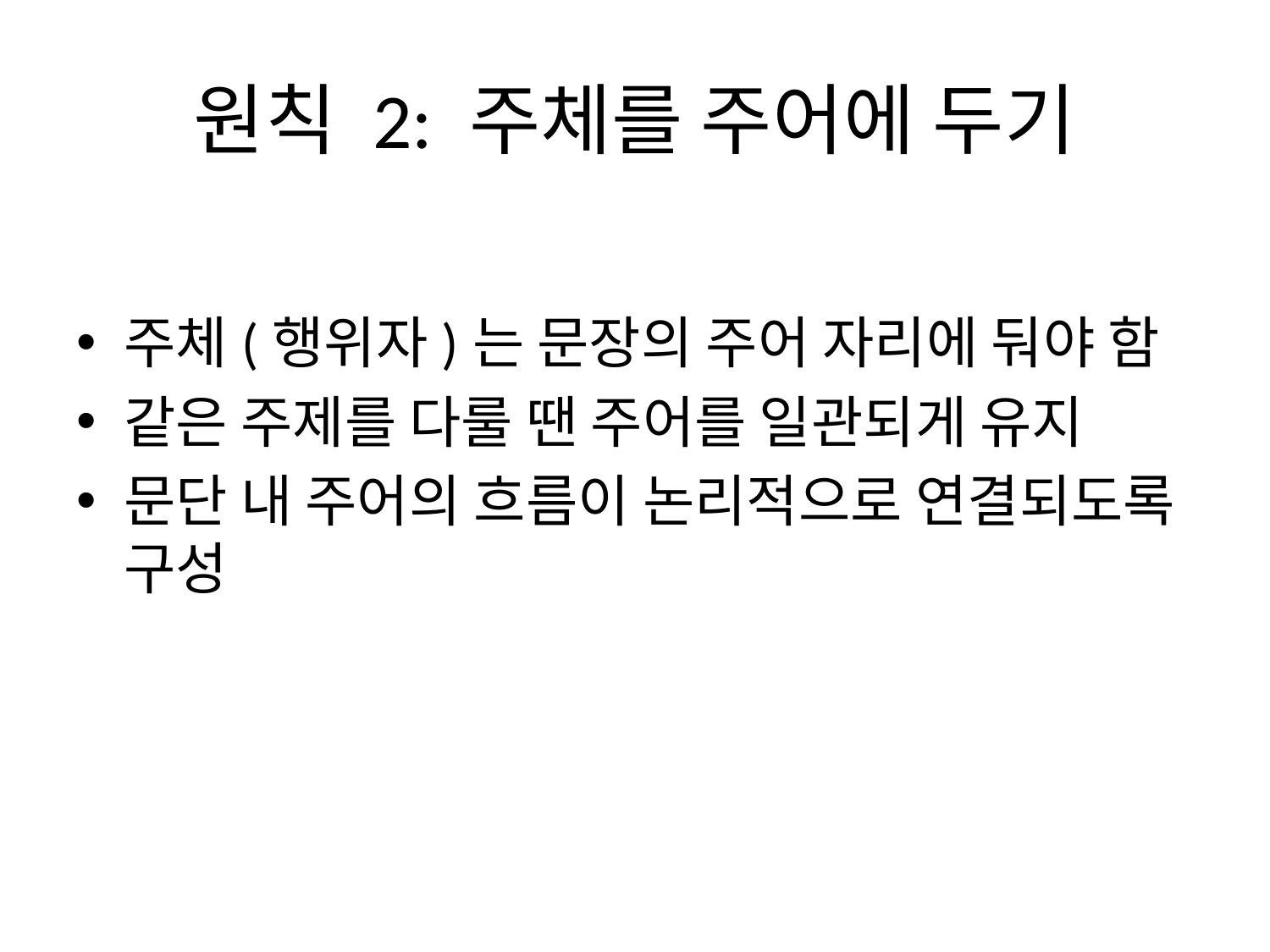

# 원칙 2: 주체를 주어에 두기

주체(행위자)는 문장의 주어 자리에 둬야 함
같은 주제를 다룰 땐 주어를 일관되게 유지
문단 내 주어의 흐름이 논리적으로 연결되도록 구성